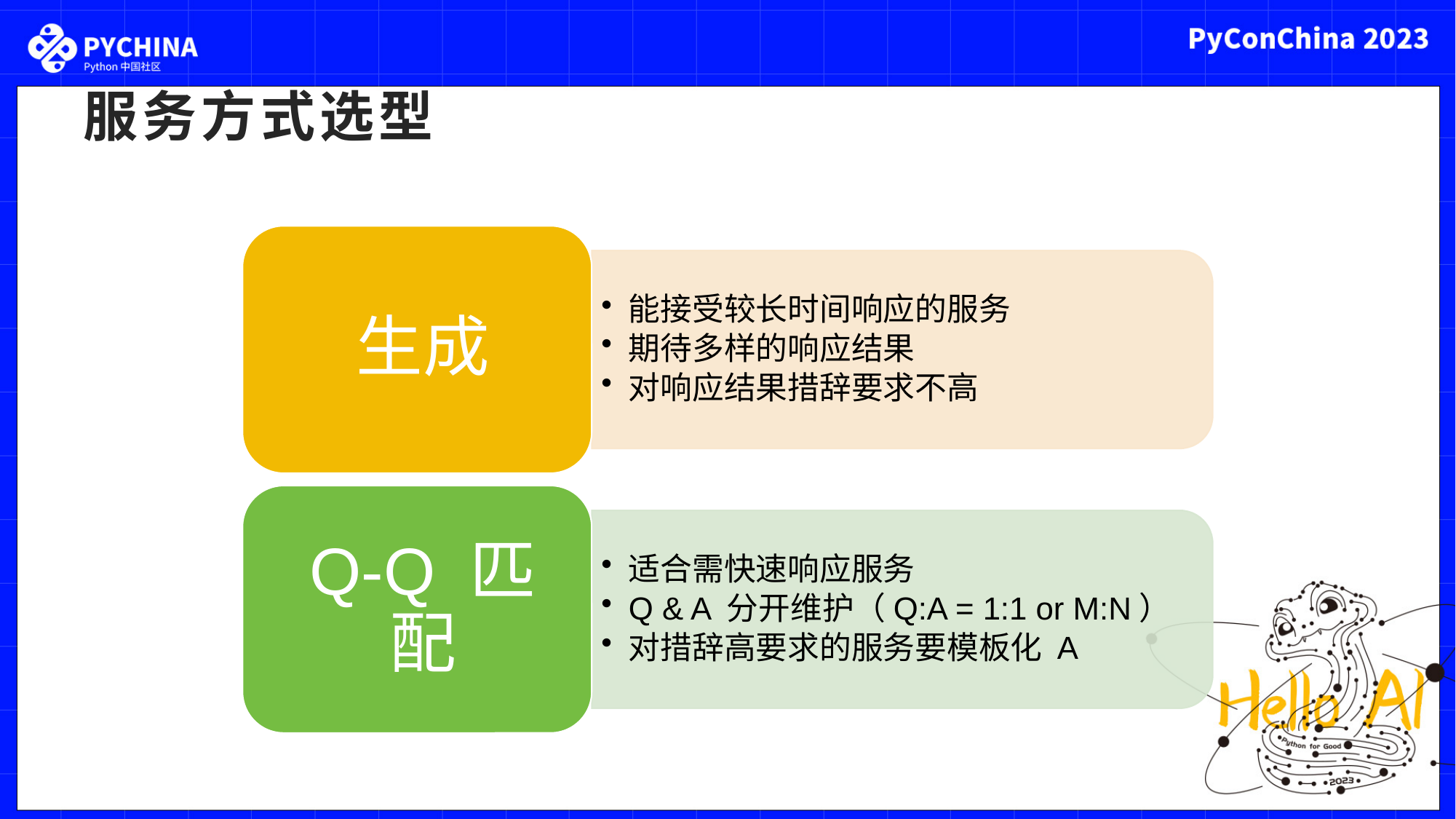

# 服务方式选型
能接受较长时间响应的服务
期待多样的响应结果
对响应结果措辞要求不高
生成
适合需快速响应服务
Q & A 分开维护（Q:A = 1:1 or M:N）
对措辞高要求的服务要模板化 A
Q-Q 匹配